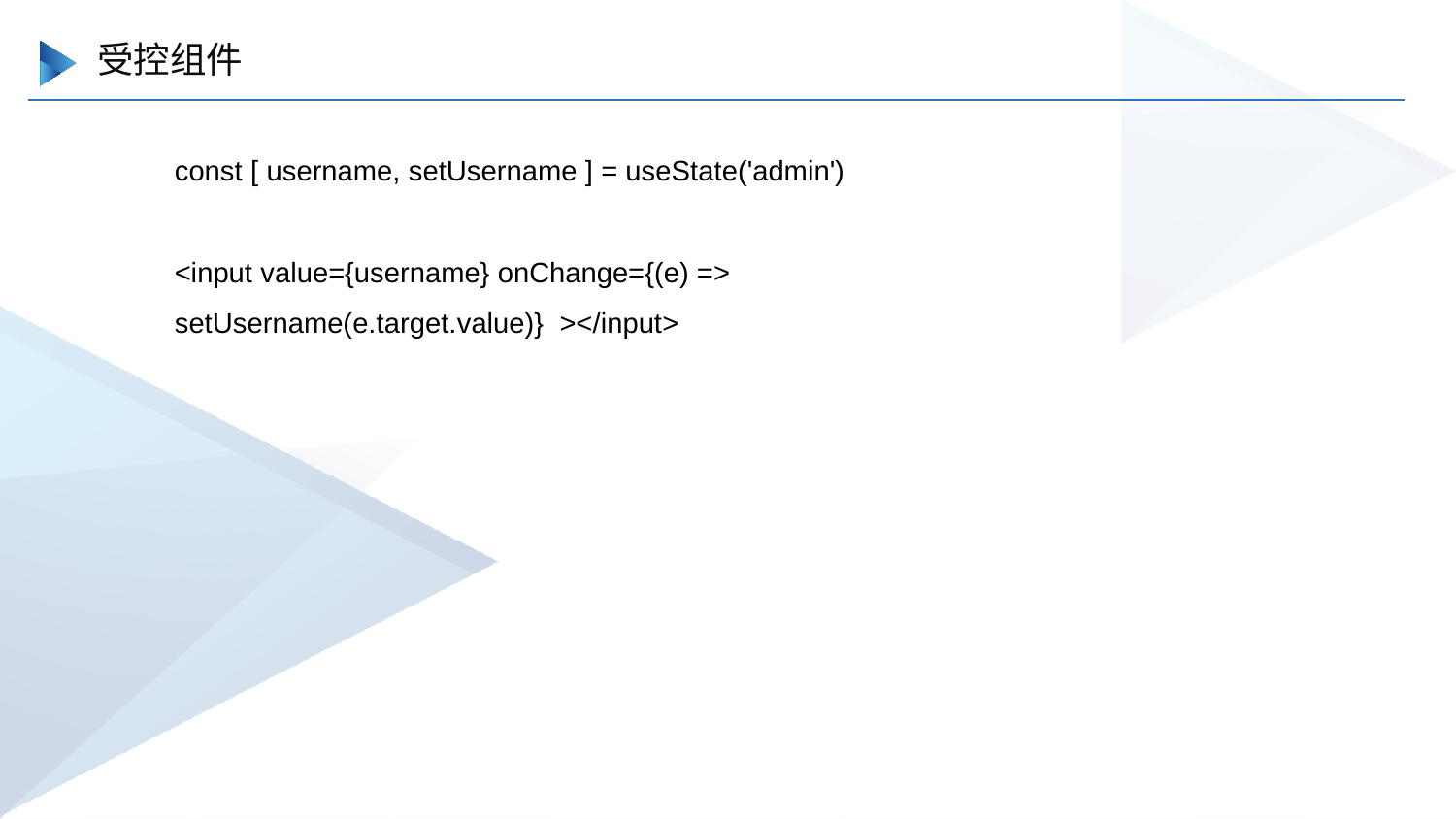

受控组件
const [ username, setUsername ] = useState('admin')

<input value={username} onChange={(e) => setUsername(e.target.value)}  ></input>